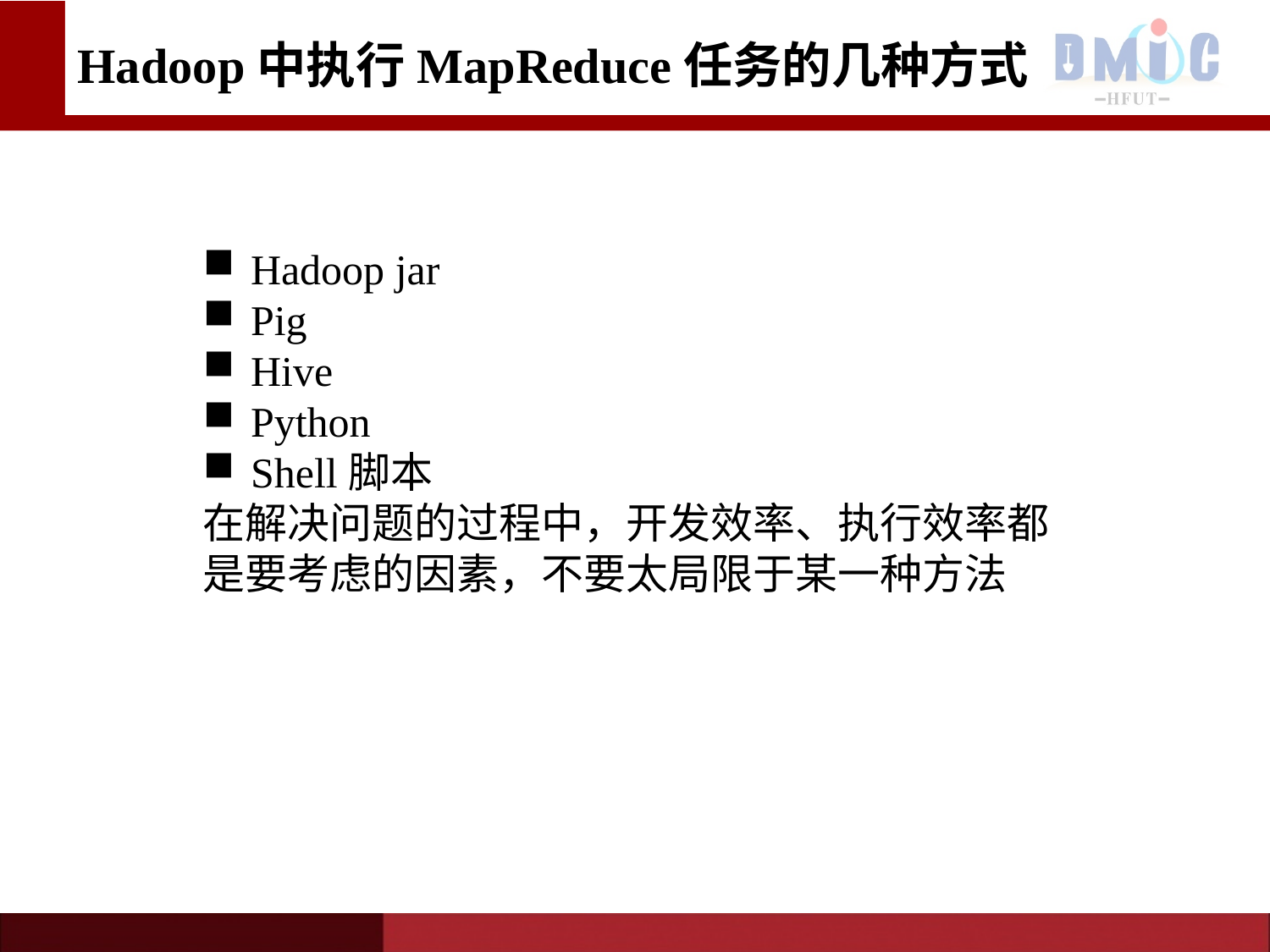

Hadoop中执行MapReduce任务的几种方式
Hadoop jar
Pig
Hive
Python
Shell脚本
在解决问题的过程中，开发效率、执行效率都是要考虑的因素，不要太局限于某一种方法